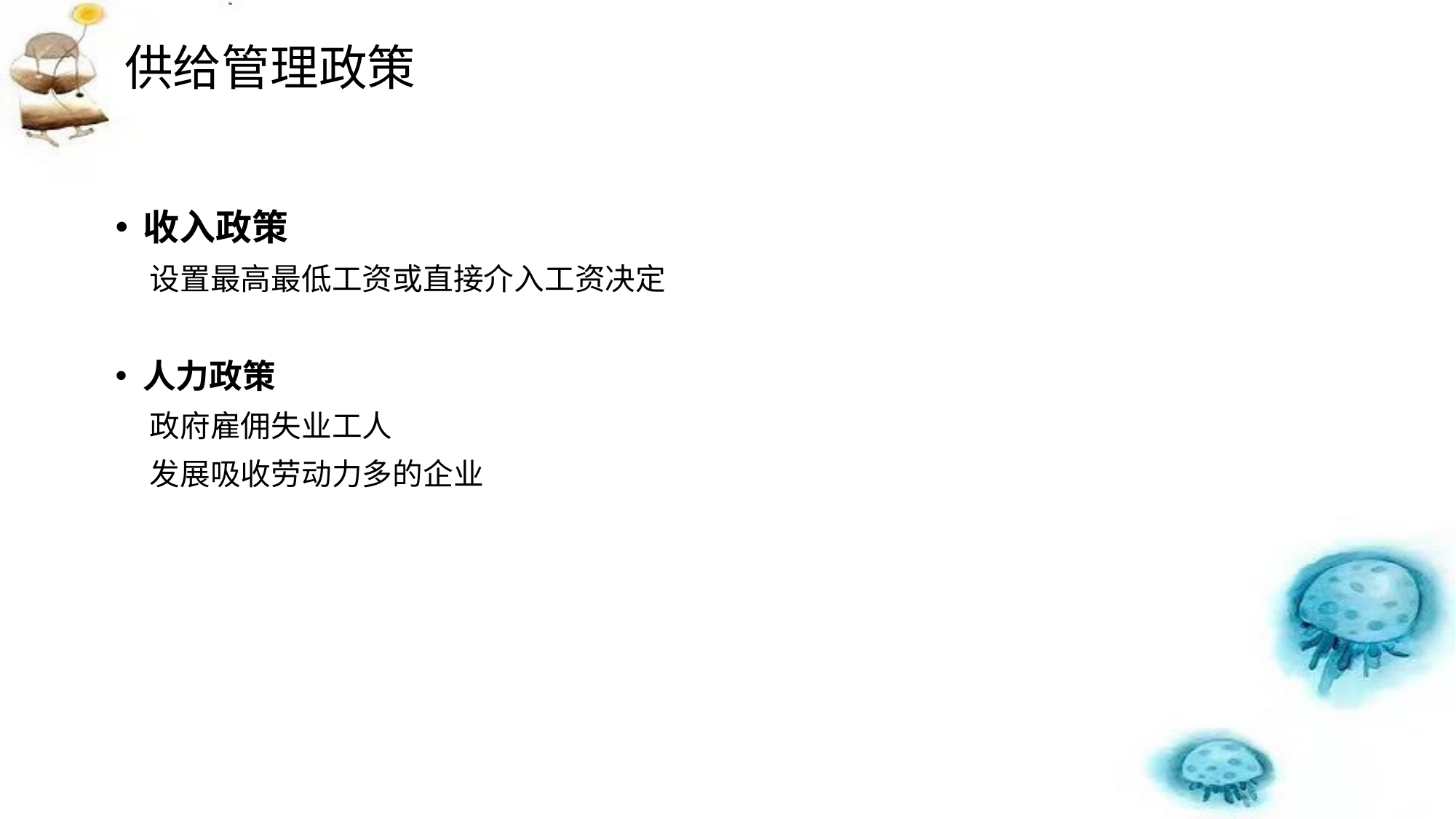

# 供给管理政策
收入政策
    设置最高最低工资或直接介入工资决定

人力政策
    政府雇佣失业工人
    发展吸收劳动力多的企业